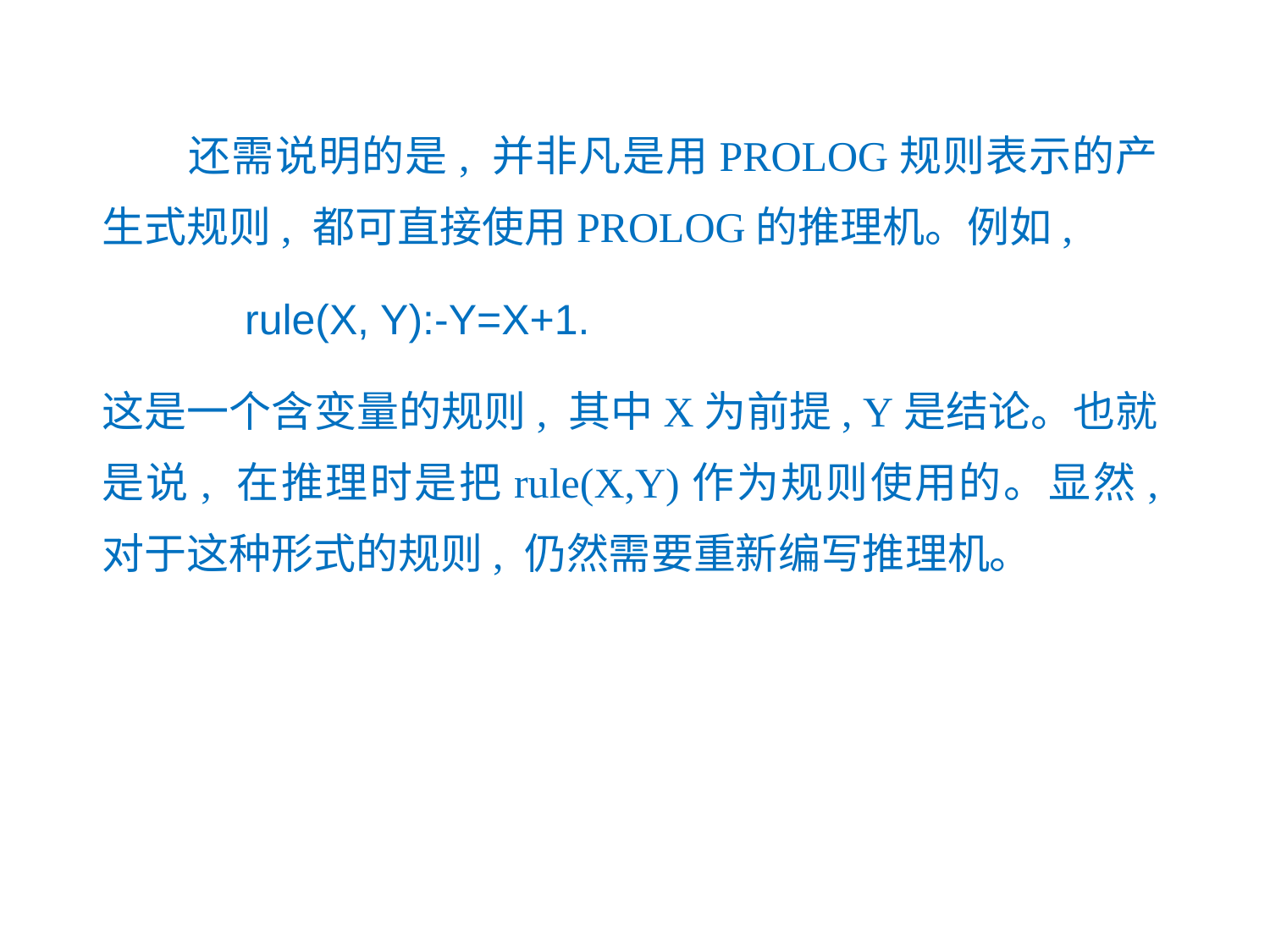

还需说明的是, 并非凡是用PROLOG规则表示的产生式规则, 都可直接使用PROLOG的推理机。例如,
   　　 rule(X, Y):-Y=X+1.
这是一个含变量的规则, 其中X为前提, Y是结论。也就是说, 在推理时是把rule(X,Y)作为规则使用的。显然, 对于这种形式的规则, 仍然需要重新编写推理机。